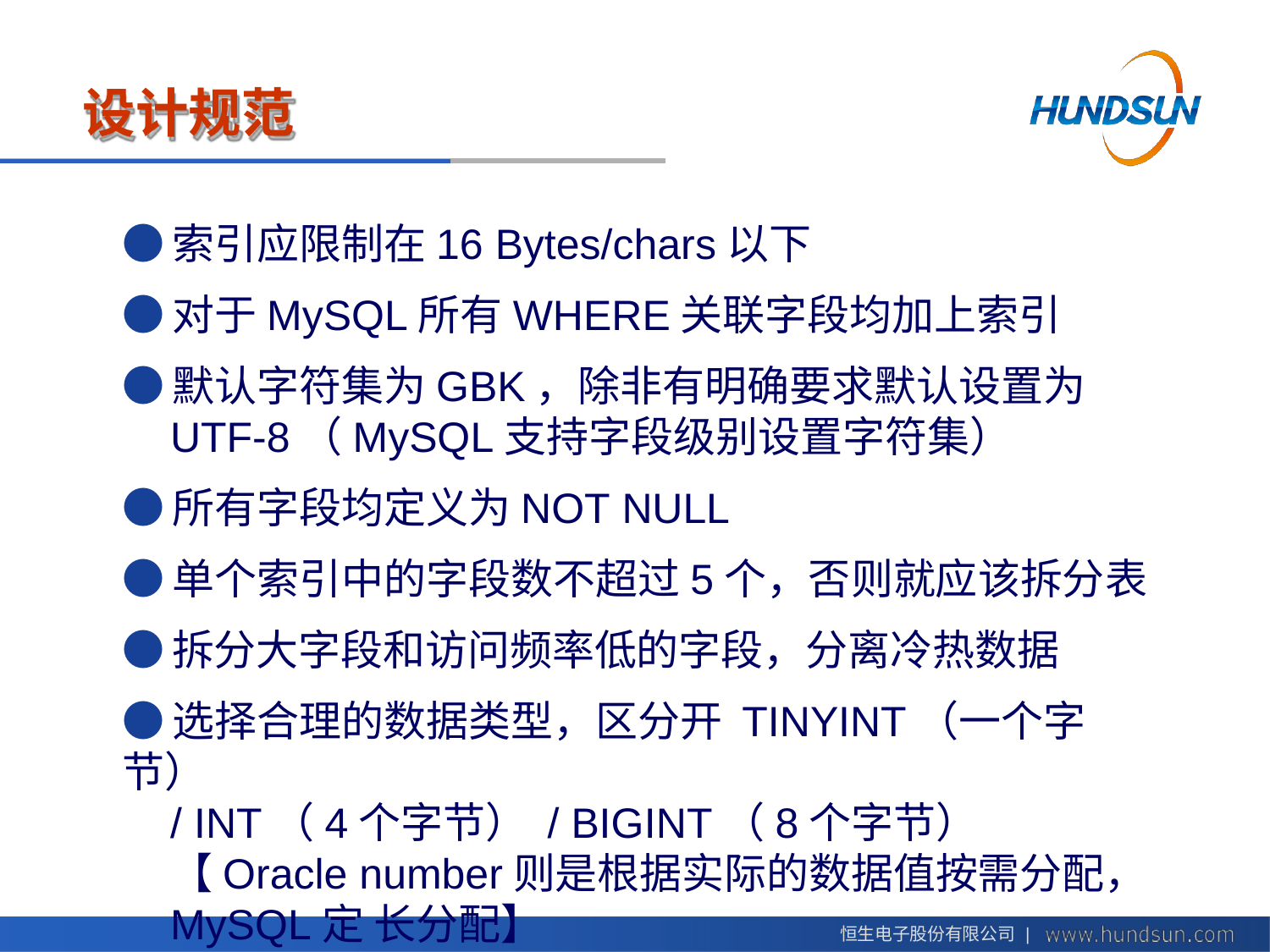

# 设计规范
●	索引应限制在16 Bytes/chars以下
●	对于MySQL所有WHERE关联字段均加上索引
●	默认字符集为GBK，除非有明确要求默认设置为
UTF-8（MySQL支持字段级别设置字符集）
●	所有字段均定义为NOT NULL
●	单个索引中的字段数不超过5个，否则就应该拆分表
●	拆分大字段和访问频率低的字段，分离冷热数据
●	选择合理的数据类型，区分开 TINYINT（一个字节）
/ INT（4个字节） / BIGINT（8个字节）【Oracle number则是根据实际的数据值按需分配，MySQL定 长分配】
恒生电子股份有限公司 |